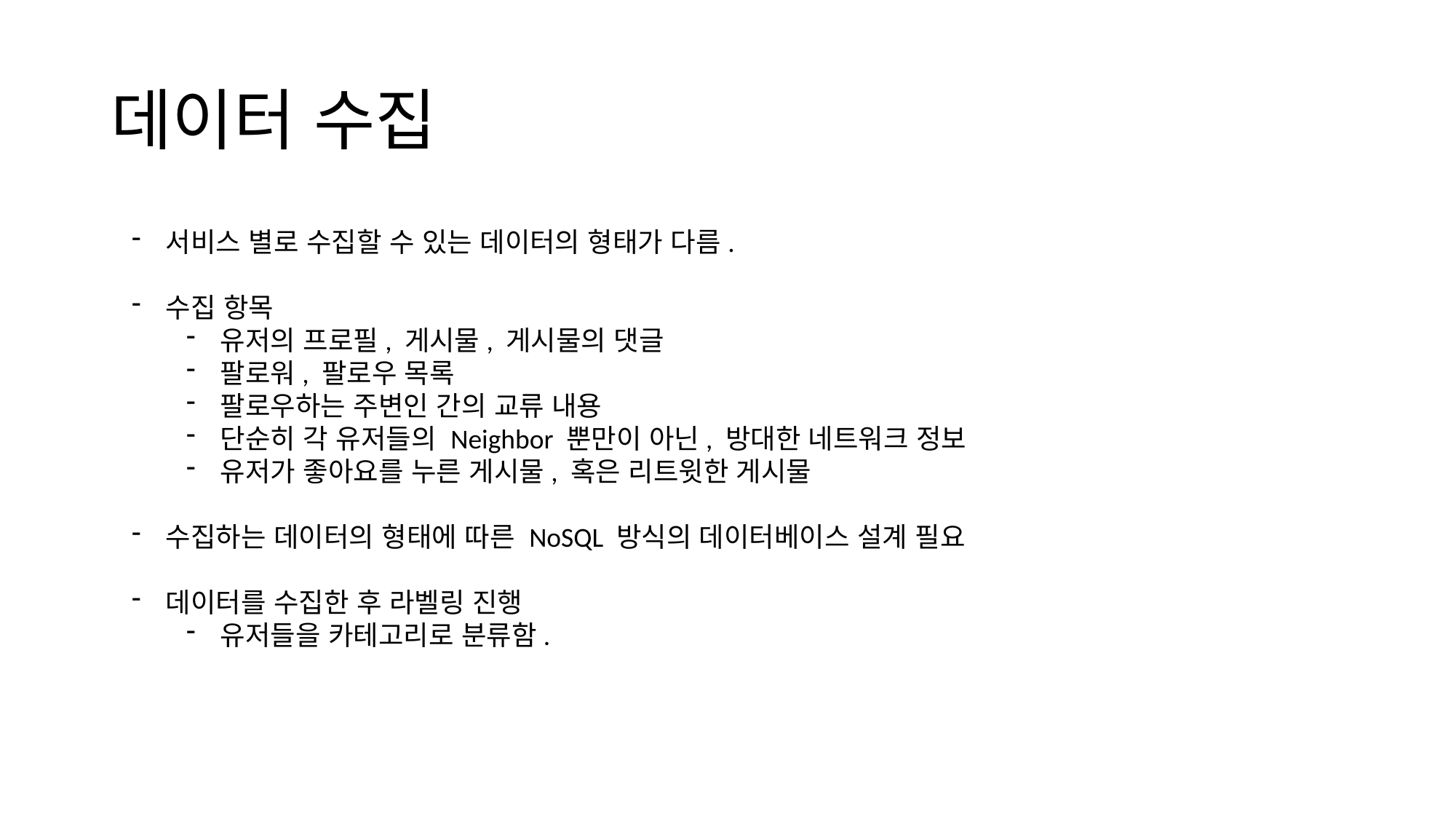

# 데이터 수집
서비스 별로 수집할 수 있는 데이터의 형태가 다름.

수집 항목
유저의 프로필, 게시물, 게시물의 댓글
팔로워, 팔로우 목록
팔로우하는 주변인 간의 교류 내용
단순히 각 유저들의 Neighbor 뿐만이 아닌, 방대한 네트워크 정보
유저가 좋아요를 누른 게시물, 혹은 리트윗한 게시물

수집하는 데이터의 형태에 따른 NoSQL 방식의 데이터베이스 설계 필요

데이터를 수집한 후 라벨링 진행
유저들을 카테고리로 분류함.